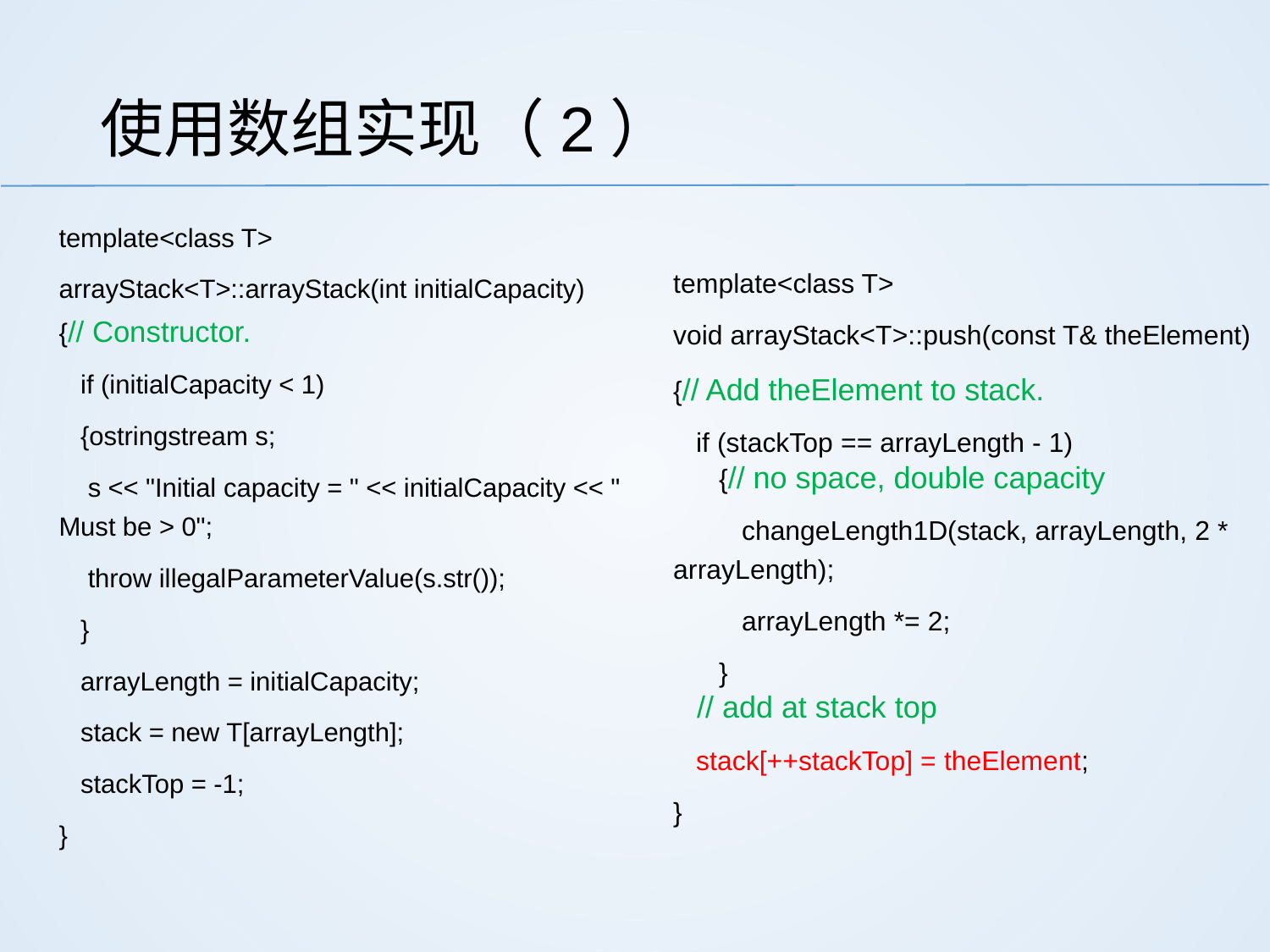

# 使用数组实现（2）
template<class T>
arrayStack<T>::arrayStack(int initialCapacity)
{// Constructor.
   if (initialCapacity < 1)
   {ostringstream s;
    s << "Initial capacity = " << initialCapacity << " Must be > 0";
    throw illegalParameterValue(s.str());
   }
   arrayLength = initialCapacity;
   stack = new T[arrayLength];
   stackTop = -1;
}
template<class T>
void arrayStack<T>::push(const T& theElement)
{// Add theElement to stack.
   if (stackTop == arrayLength - 1)
      {// no space, double capacity
         changeLength1D(stack, arrayLength, 2 * arrayLength);
         arrayLength *= 2;
      }
   // add at stack top
   stack[++stackTop] = theElement;
}
9